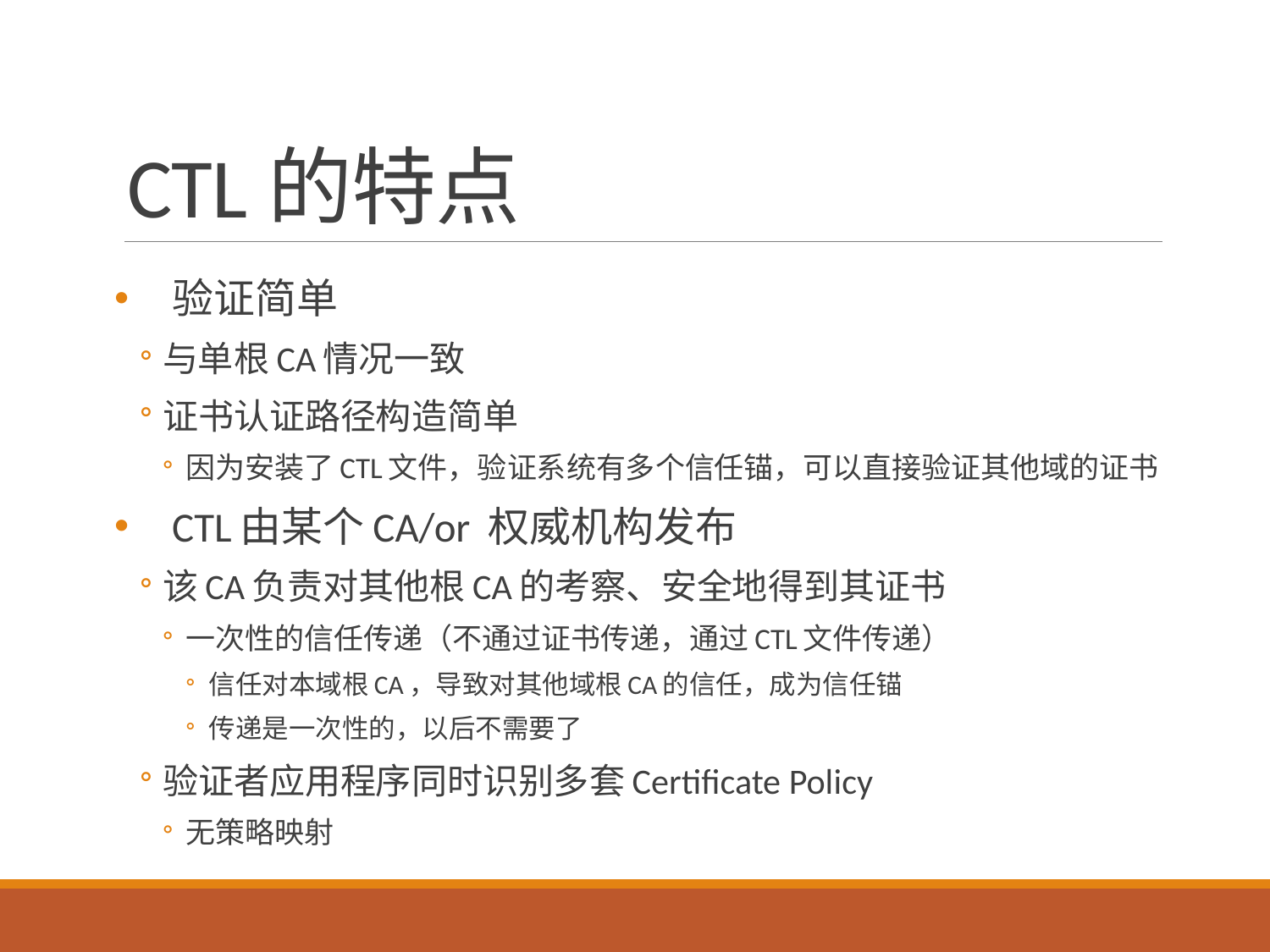

# CTL的特点
验证简单
与单根CA情况一致
证书认证路径构造简单
因为安装了CTL文件，验证系统有多个信任锚，可以直接验证其他域的证书
CTL由某个CA/or 权威机构发布
该CA负责对其他根CA的考察、安全地得到其证书
一次性的信任传递（不通过证书传递，通过CTL文件传递）
信任对本域根CA，导致对其他域根CA的信任，成为信任锚
传递是一次性的，以后不需要了
验证者应用程序同时识别多套Certificate Policy
无策略映射

60